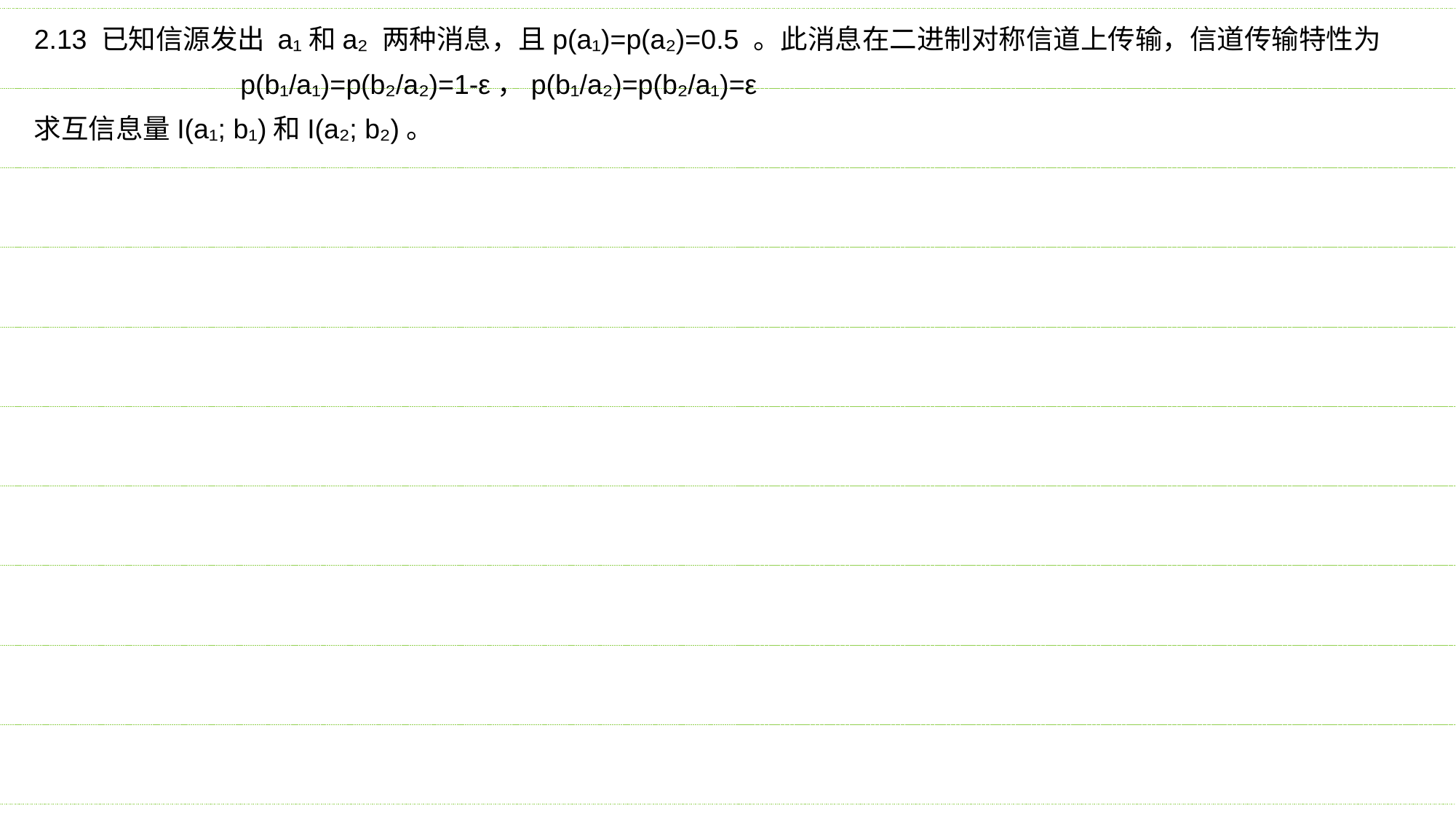

2.13 已知信源发出 a₁和a₂ 两种消息，且p(a₁)=p(a₂)=0.5 。此消息在二进制对称信道上传输，信道传输特性为
                           p(b₁/a₁)=p(b₂/a₂)=1-ε，p(b₁/a₂)=p(b₂/a₁)=ε
求互信息量I(a₁; b₁)和I(a₂; b₂)。